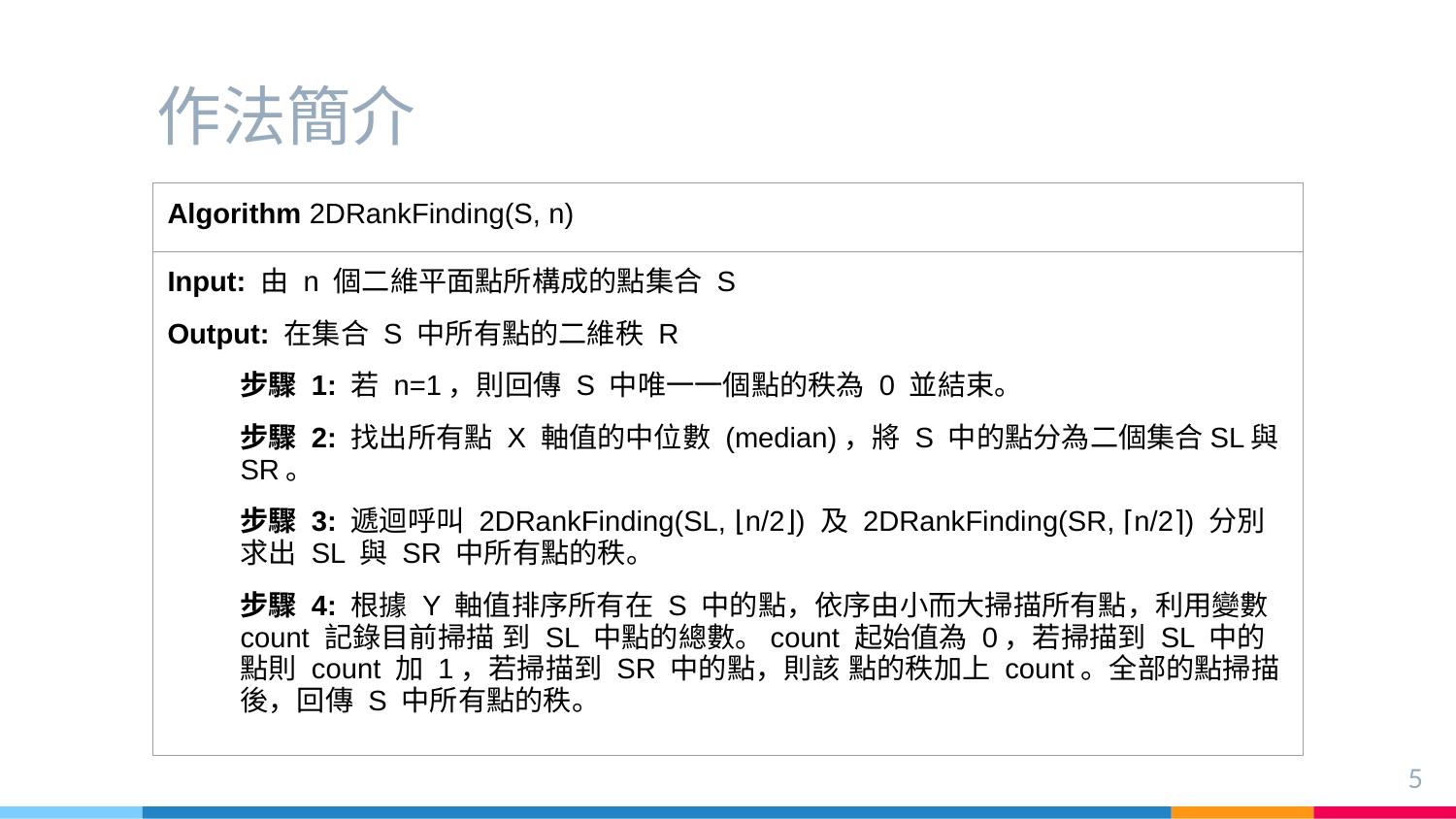

# 作法簡介
| Algorithm 2DRankFinding(S, n) |
| --- |
| Input: 由 n 個二維平面點所構成的點集合 S Output: 在集合 S 中所有點的二維秩 R 步驟 1: 若 n=1，則回傳 S 中唯一一個點的秩為 0 並結束。 步驟 2: 找出所有點 X 軸值的中位數 (median)，將 S 中的點分為二個集合SL與SR。 步驟 3: 遞迴呼叫 2DRankFinding(SL, ⌊n/2⌋) 及 2DRankFinding(SR, ⌈n/2⌉) 分別求出 SL 與 SR 中所有點的秩。 步驟 4: 根據 Y 軸值排序所有在 S 中的點，依序由小而大掃描所有點，利用變數 count 記錄目前掃描 到 SL 中點的總數。count 起始值為 0，若掃描到 SL 中的點則 count 加 1，若掃描到 SR 中的點，則該 點的秩加上 count。全部的點掃描後，回傳 S 中所有點的秩。 |
5